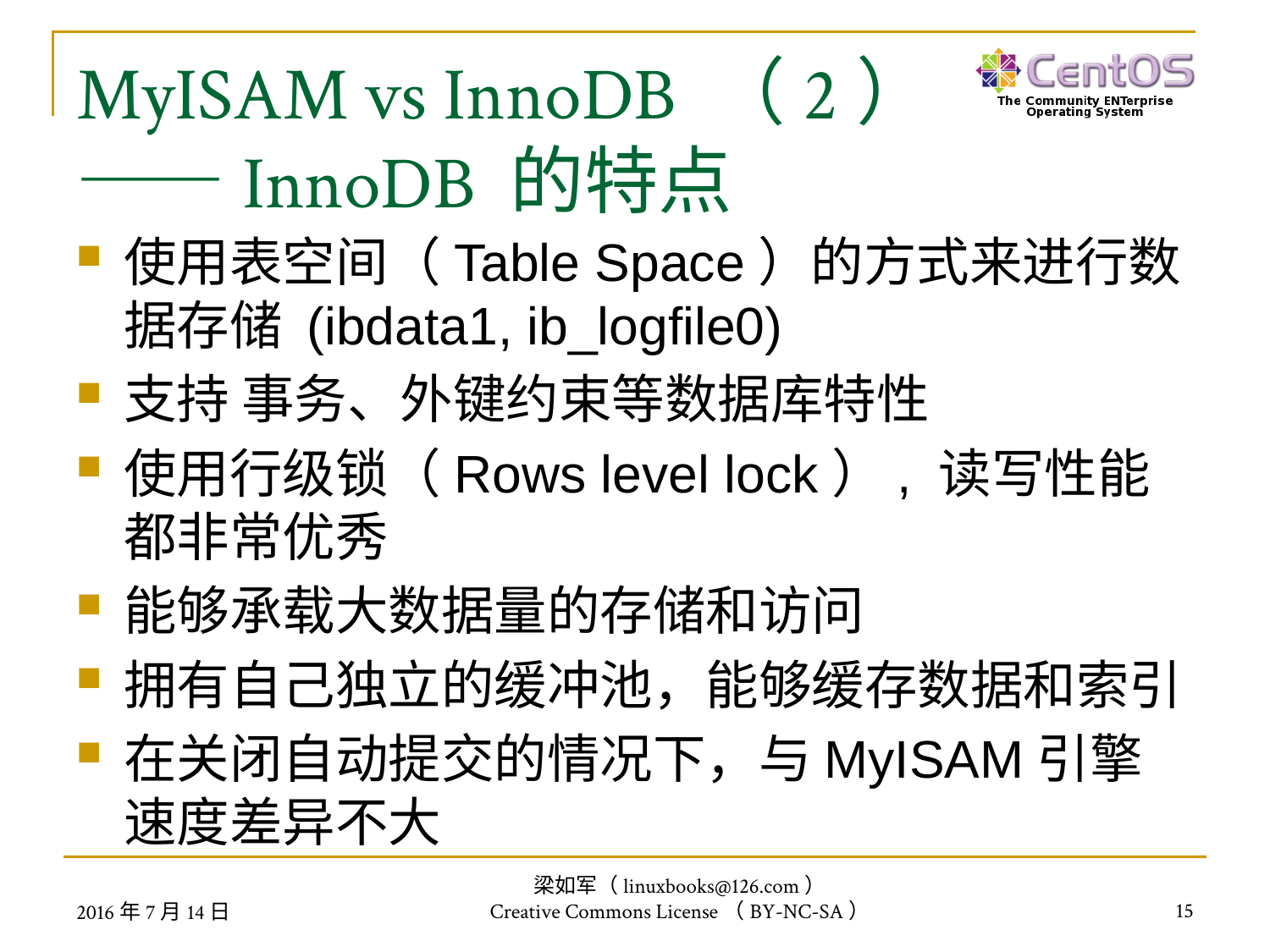

# MyISAM vs InnoDB （2） ——InnoDB 的特点
使用表空间（Table Space）的方式来进行数据存储 (ibdata1, ib_logfile0)
支持 事务、外键约束等数据库特性
使用行级锁（Rows level lock）, 读写性能都非常优秀
能够承载大数据量的存储和访问
拥有自己独立的缓冲池，能够缓存数据和索引
在关闭自动提交的情况下，与MyISAM引擎速度差异不大
梁如军（linuxbooks@126.com）
Creative Commons License（BY-NC-SA）
2016年7月14日
15